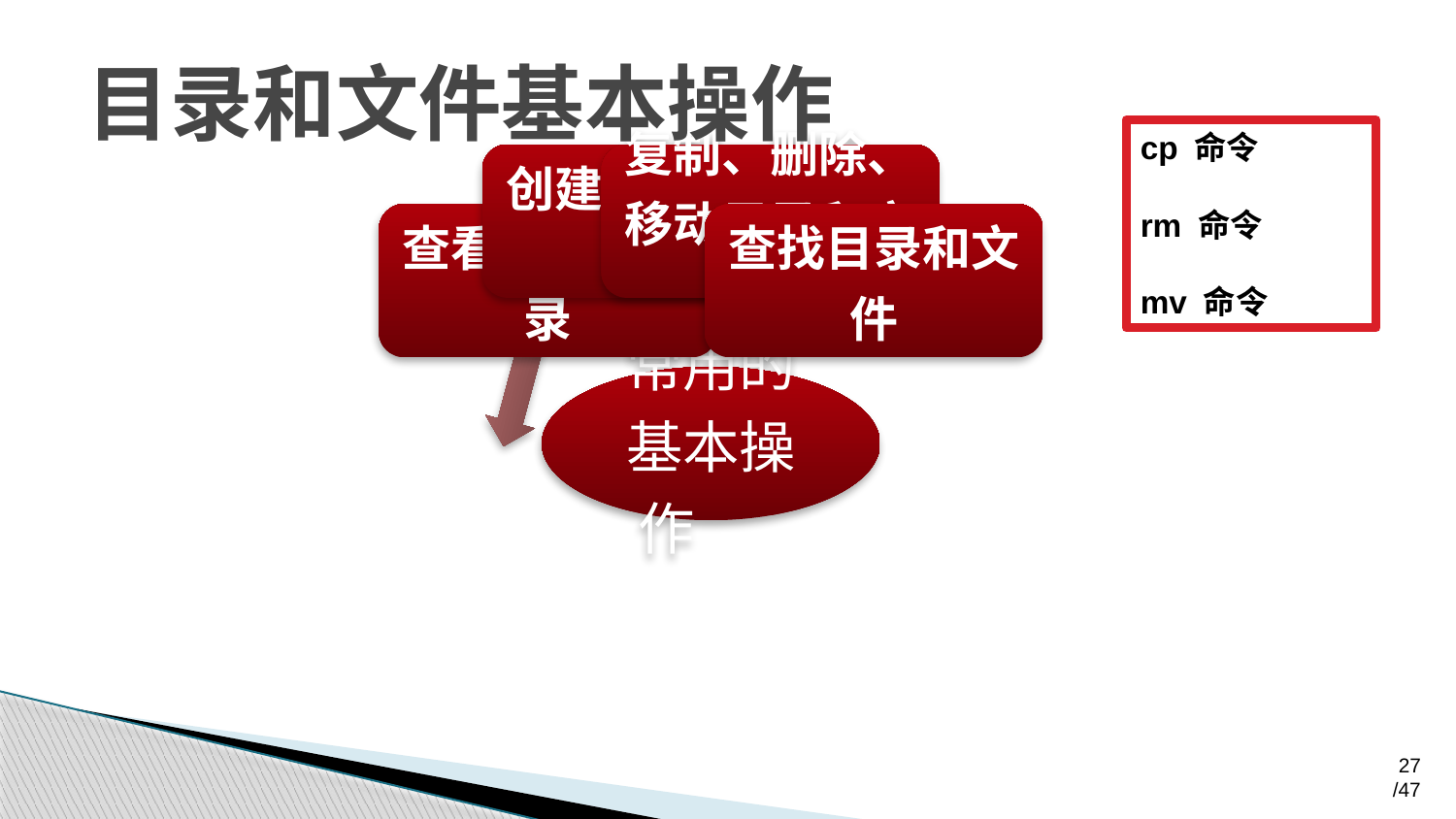

# 目录和文件基本操作
cp 命令

rm 命令

mv 命令
常用的
基本操作
查找目录和文件
27/47